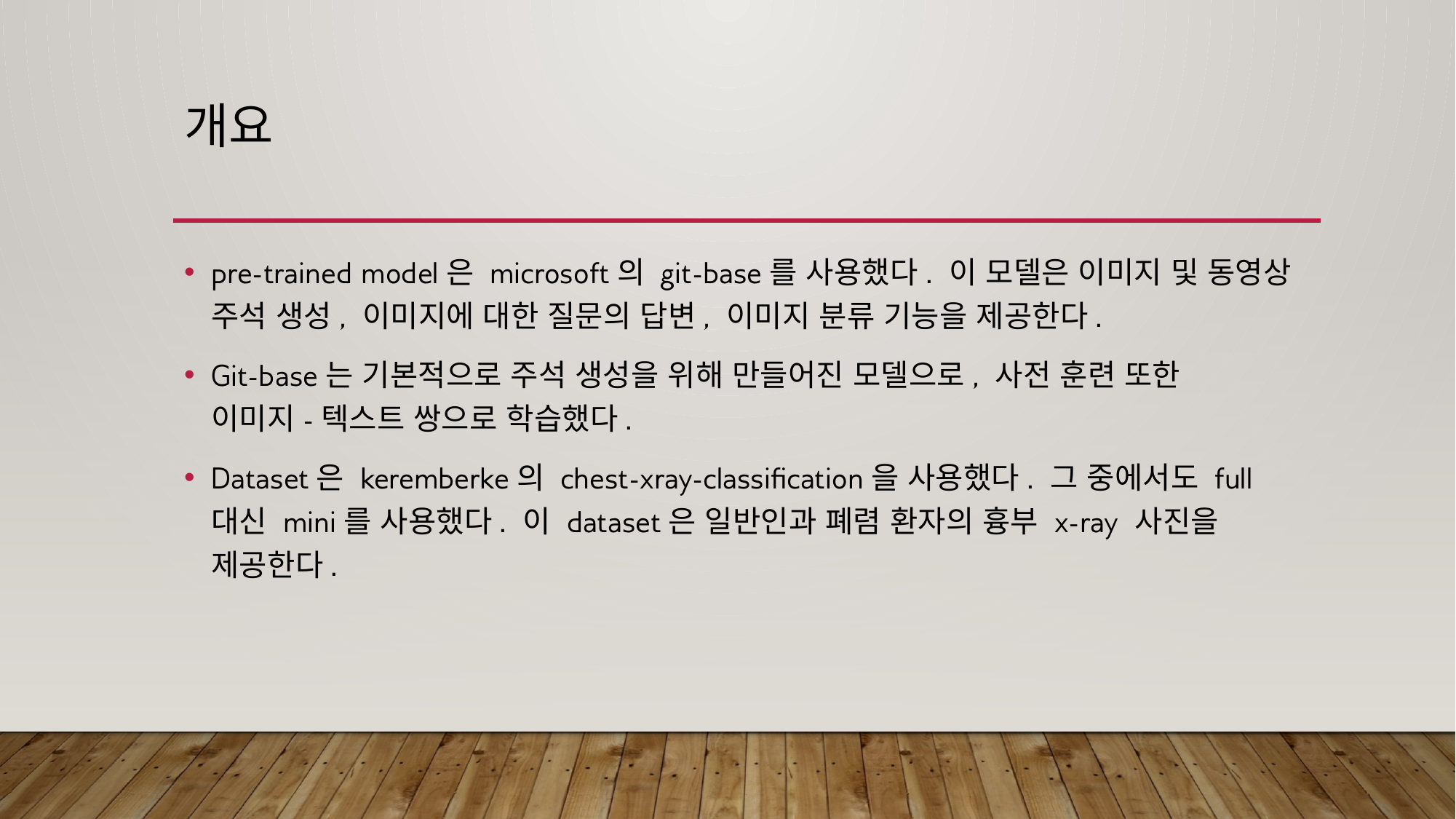

# 개요
pre-trained model은 microsoft의 git-base를 사용했다. 이 모델은 이미지 및 동영상
주석 생성, 이미지에 대한 질문의 답변, 이미지 분류 기능을 제공한다.
Git-base는 기본적으로 주석 생성을 위해 만들어진 모델으로, 사전 훈련 또한
이미지-텍스트 쌍으로 학습했다.
Dataset은 keremberke의 chest-xray-classification을 사용했다. 그 중에서도 full 대신 mini를 사용했다. 이 dataset은 일반인과 폐렴 환자의 흉부 x-ray 사진을 제공한다.